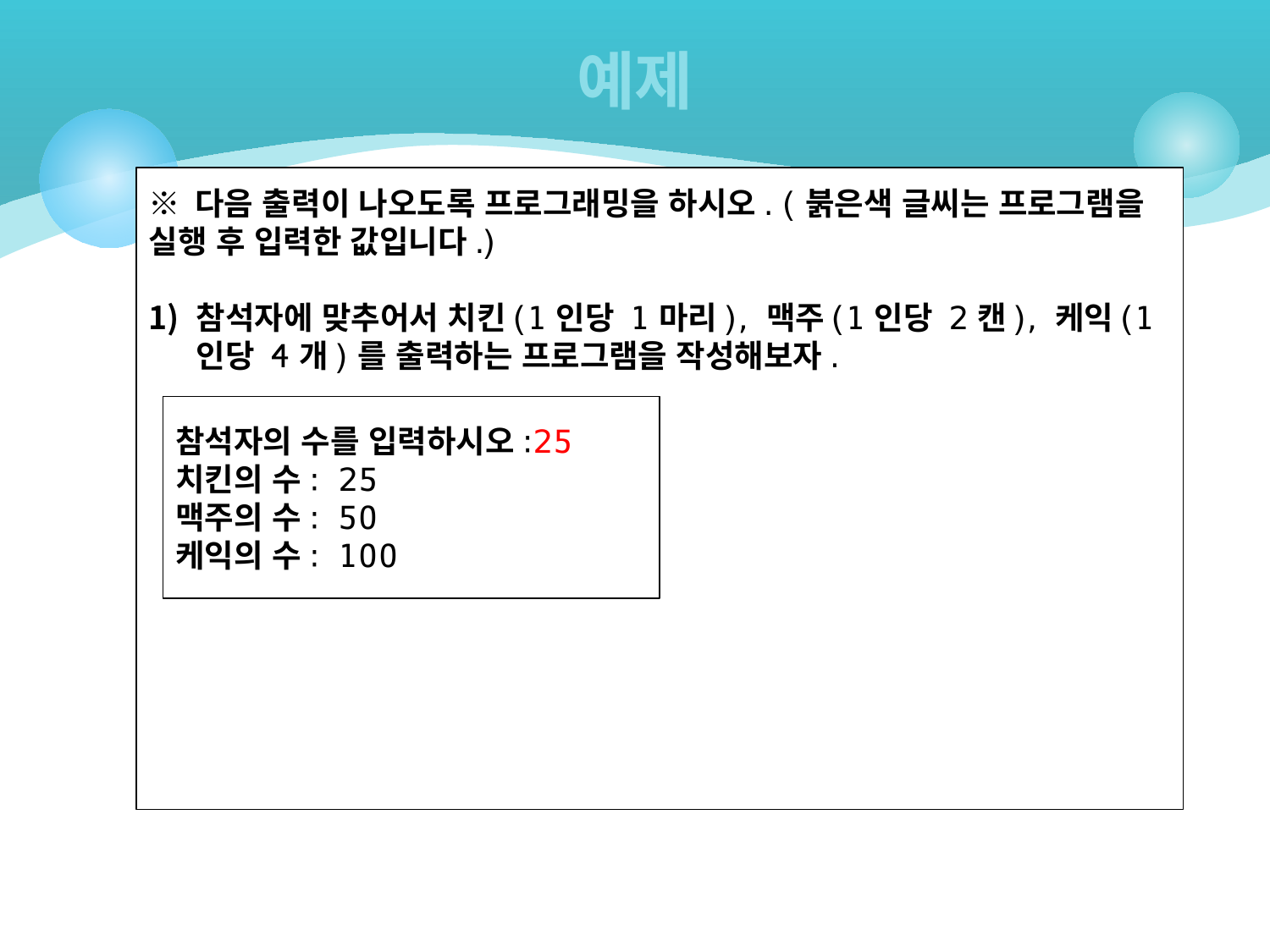

# 예제
※ 다음 출력이 나오도록 프로그래밍을 하시오. (붉은색 글씨는 프로그램을 실행 후 입력한 값입니다.)

참석자에 맞추어서 치킨(1인당 1마리), 맥주(1인당 2캔), 케익(1인당 4개)를 출력하는 프로그램을 작성해보자.

참석자의 수를 입력하시오:25
치킨의 수:  25
맥주의 수:  50
케익의 수:  100